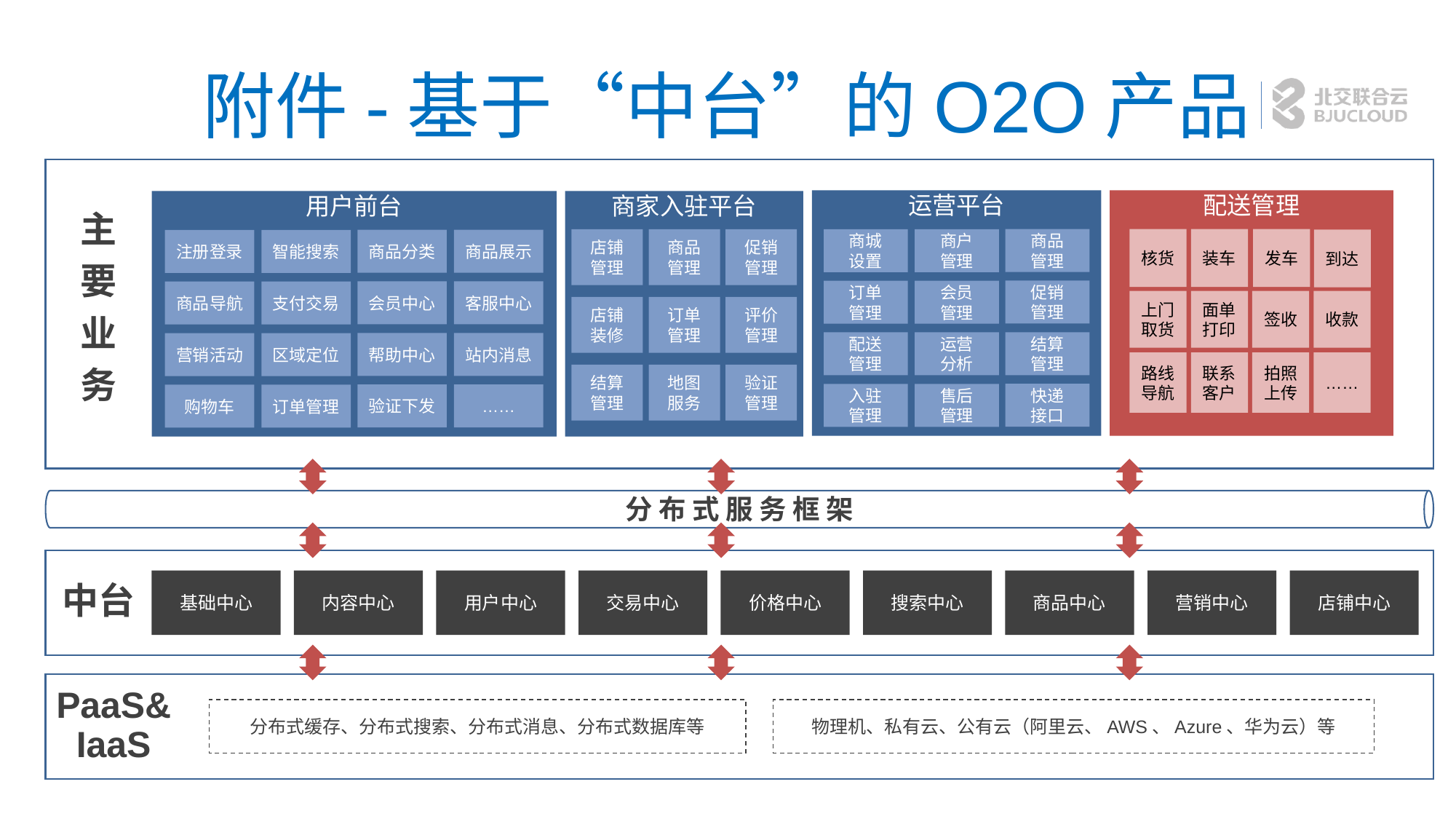

# 附件-基于“中台”的O2O产品

配送管理
运营平台
商品
管理
商城
设置
商户
管理
促销
管理
订单
管理
会员
管理
结算
管理
配送
管理
运营
分析
快递
接口
入驻
管理
售后
管理
用户前台
商品分类
商品展示
注册登录
智能搜索
会员中心
客服中心
商品导航
支付交易
帮助中心
站内消息
营销活动
区域定位
验证下发
……
购物车
订单管理
商家入驻平台
店铺管理
商品管理
促销管理
店铺装修
订单管理
评价管理
结算管理
地图服务
验证管理
主
要
业
务
核货
装车
发车
到达
上门取货
面单打印
签收
收款
路线导航
联系客户
拍照上传
……

分 布 式 服 务 框 架

基础中心
内容中心
用户中心
交易中心
价格中心
搜索中心
商品中心
营销中心
店铺中心
中台

PaaS&IaaS
分布式缓存、分布式搜索、分布式消息、分布式数据库等
物理机、私有云、公有云（阿里云、AWS、Azure、华为云）等